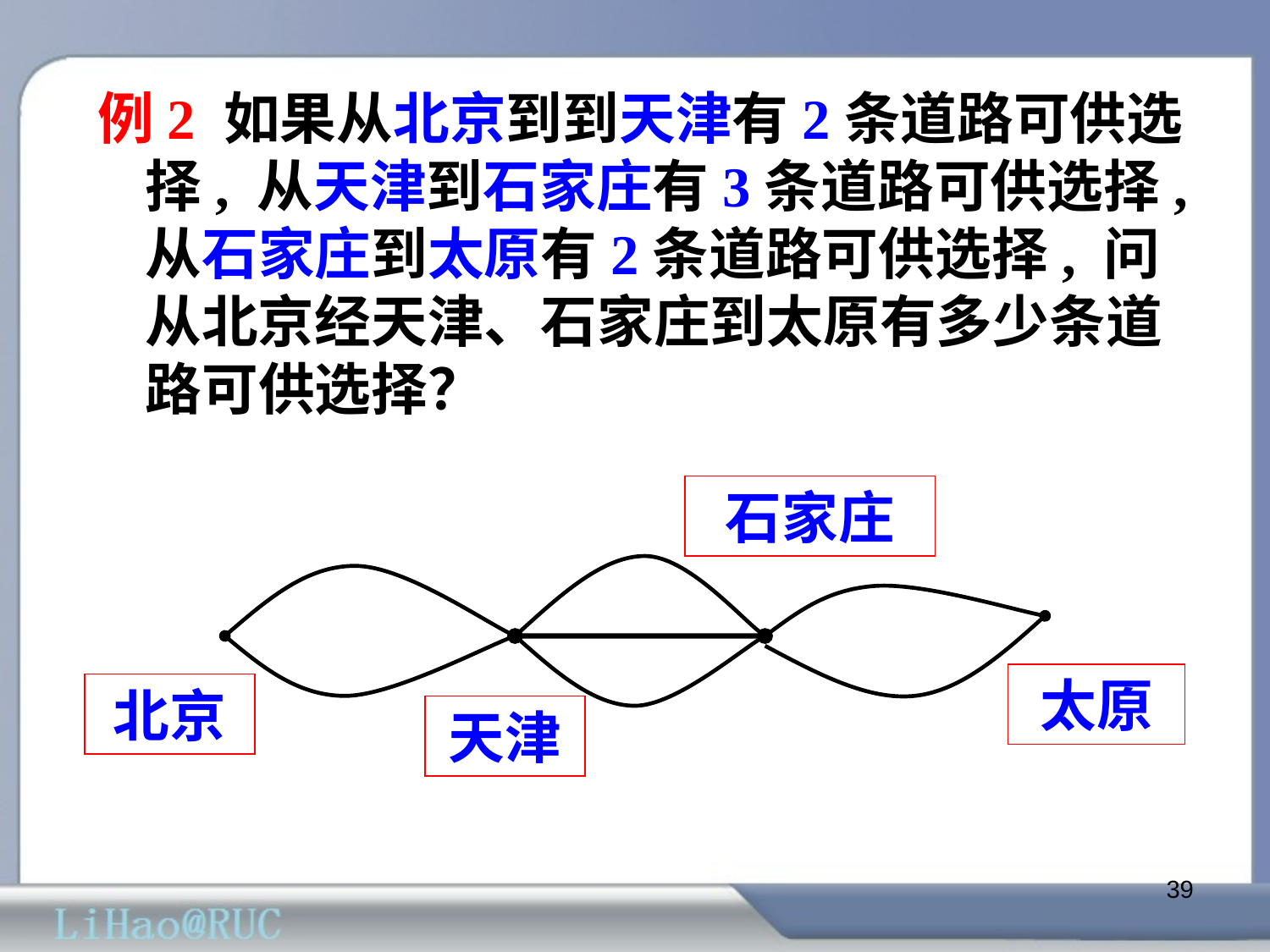

例2 如果从北京到到天津有2条道路可供选择, 从天津到石家庄有3条道路可供选择, 从石家庄到太原有2条道路可供选择, 问从北京经天津、石家庄到太原有多少条道路可供选择？
石家庄

太原
北京
天津
39